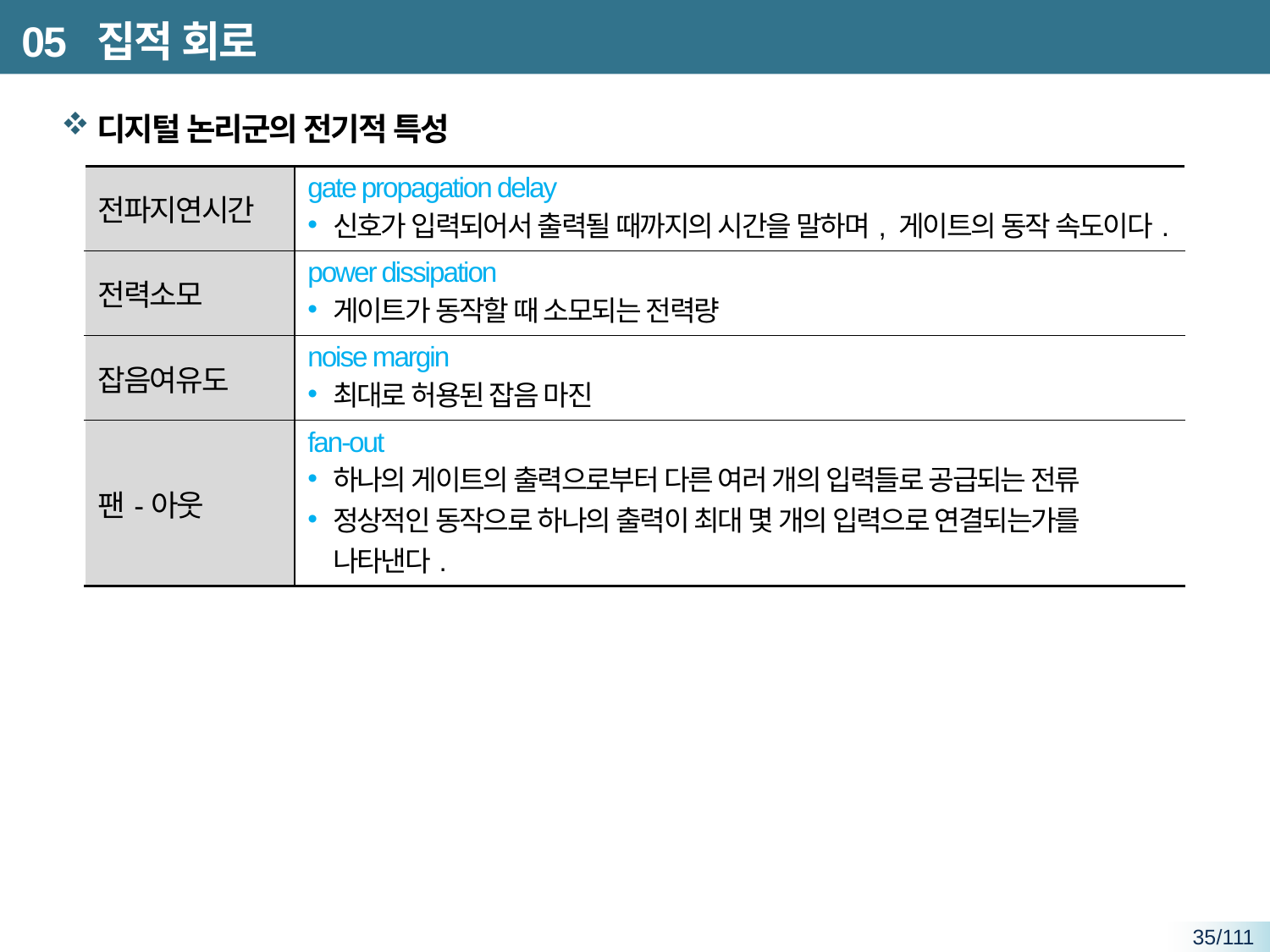

# 05  집적 회로
디지털 논리군의 전기적 특성
| 전파지연시간 | gate propagation delay 신호가 입력되어서 출력될 때까지의 시간을 말하며, 게이트의 동작 속도이다. |
| --- | --- |
| 전력소모 | power dissipation 게이트가 동작할 때 소모되는 전력량 |
| 잡음여유도 | noise margin 최대로 허용된 잡음 마진 |
| 팬-아웃 | fan-out 하나의 게이트의 출력으로부터 다른 여러 개의 입력들로 공급되는 전류 정상적인 동작으로 하나의 출력이 최대 몇 개의 입력으로 연결되는가를 나타낸다. |